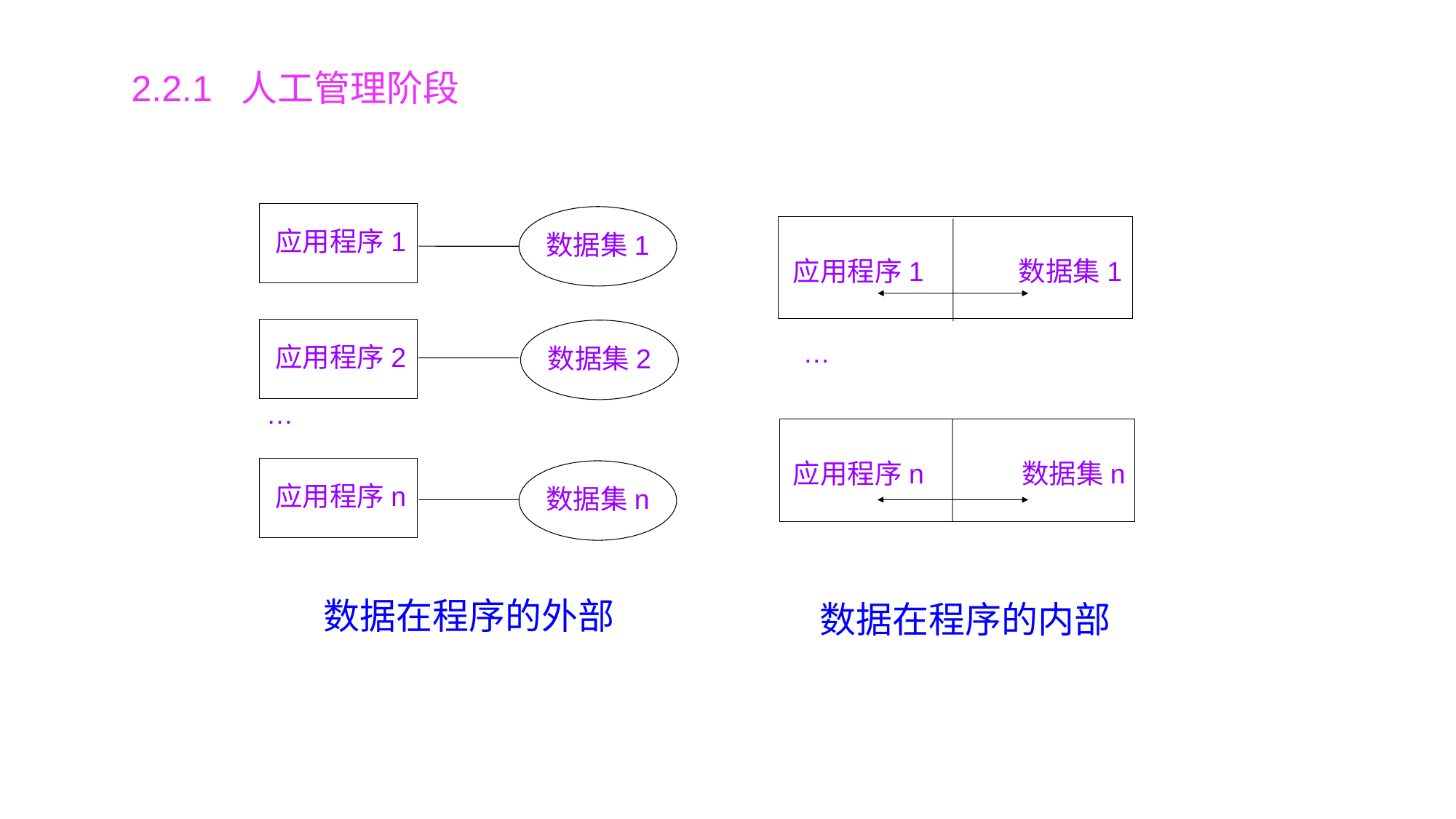

2.2.1  人工管理阶段
应用程序1
数据集1

应用程序2
数据集2

…
应用程序n
数据集n

应用程序1  　　   数据集1

…
应用程序n    　　 数据集n

数据在程序的外部
数据在程序的内部